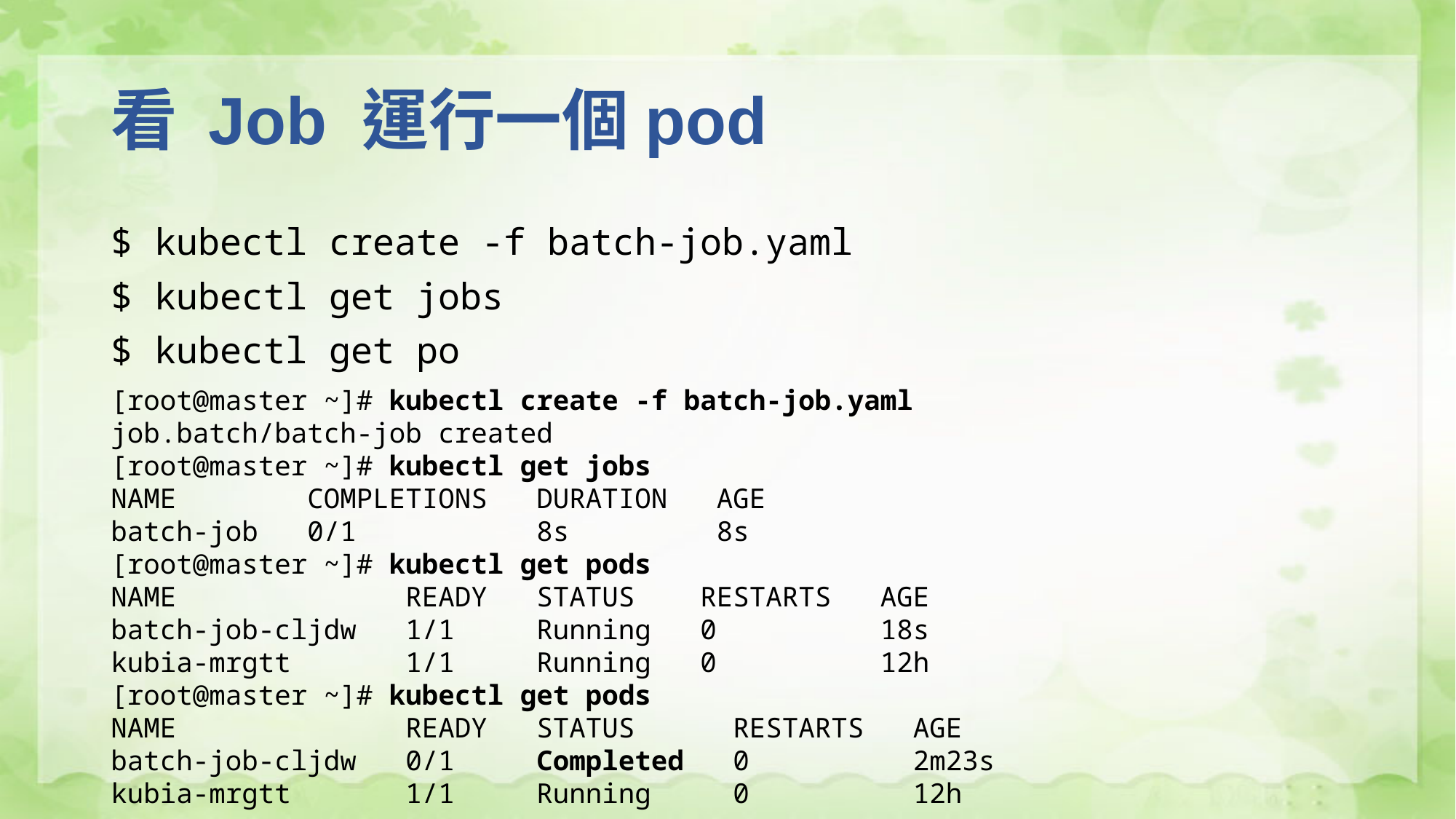

# 看 Job 運行一個pod
$ kubectl create -f batch-job.yaml
$ kubectl get jobs
$ kubectl get po
[root@master ~]# kubectl create -f batch-job.yaml
job.batch/batch-job created
[root@master ~]# kubectl get jobs
NAME        COMPLETIONS   DURATION   AGE
batch-job   0/1           8s         8s
[root@master ~]# kubectl get pods
NAME              READY   STATUS    RESTARTS   AGE
batch-job-cljdw   1/1     Running   0          18s
kubia-mrgtt       1/1     Running   0          12h
[root@master ~]# kubectl get pods
NAME              READY   STATUS      RESTARTS   AGE
batch-job-cljdw   0/1     Completed   0          2m23s
kubia-mrgtt       1/1     Running     0          12h